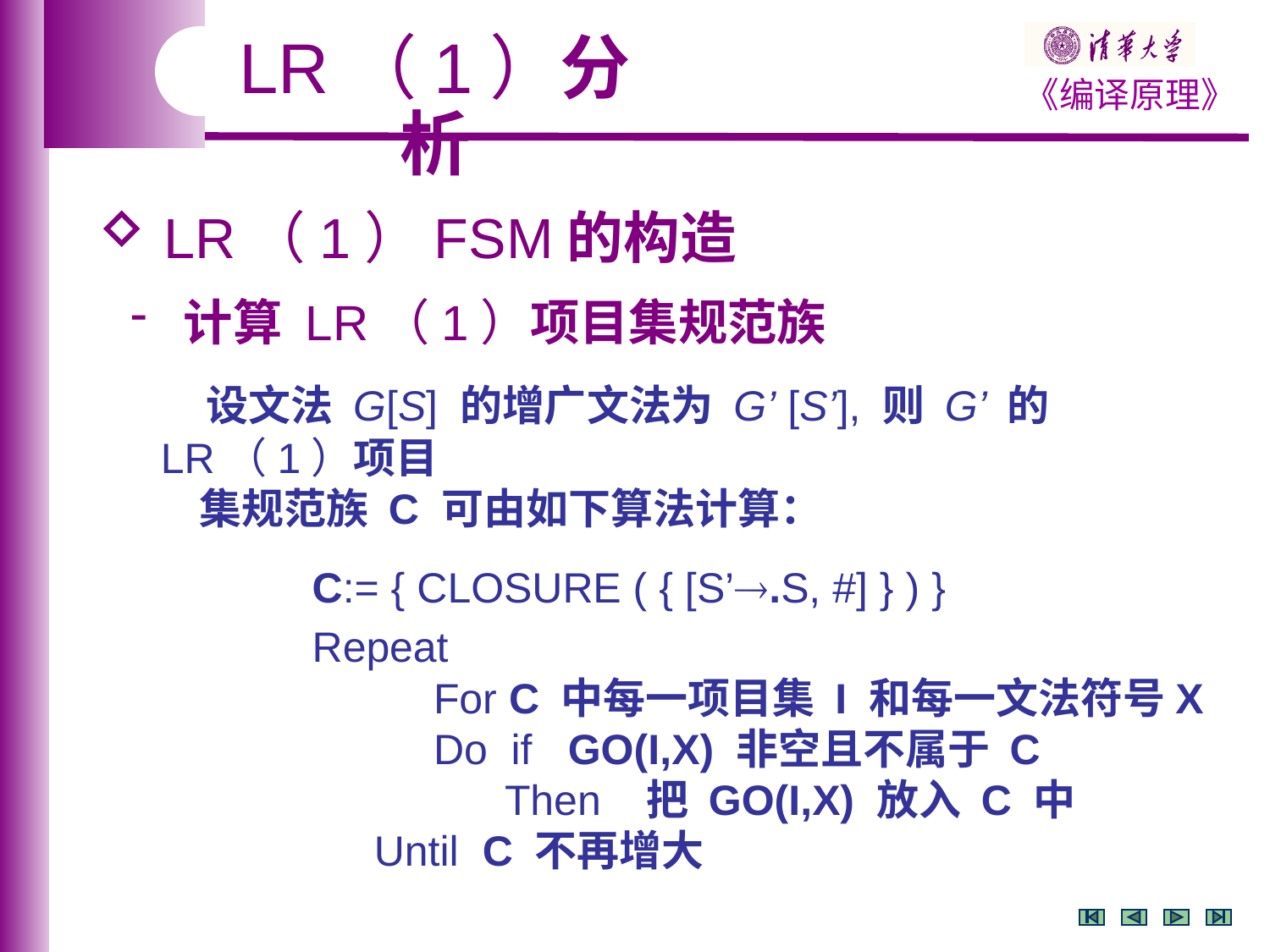

LR（1）分析
 LR（1）FSM的构造

 计算 LR（1）项目集规范族

   设文法 G[S] 的增广文法为 G’ [S’], 则 G’ 的LR（1）项目
   集规范族 C 可由如下算法计算：

           C:= { CLOSURE ( { [S’→.S, #] } ) }
           Repeat
                       For C 中每一项目集 I 和每一文法符号X
                       Do  if   GO(I,X) 非空且不属于 C
                             Then   把 GO(I,X) 放入 C 中
                  Until  C 不再增大